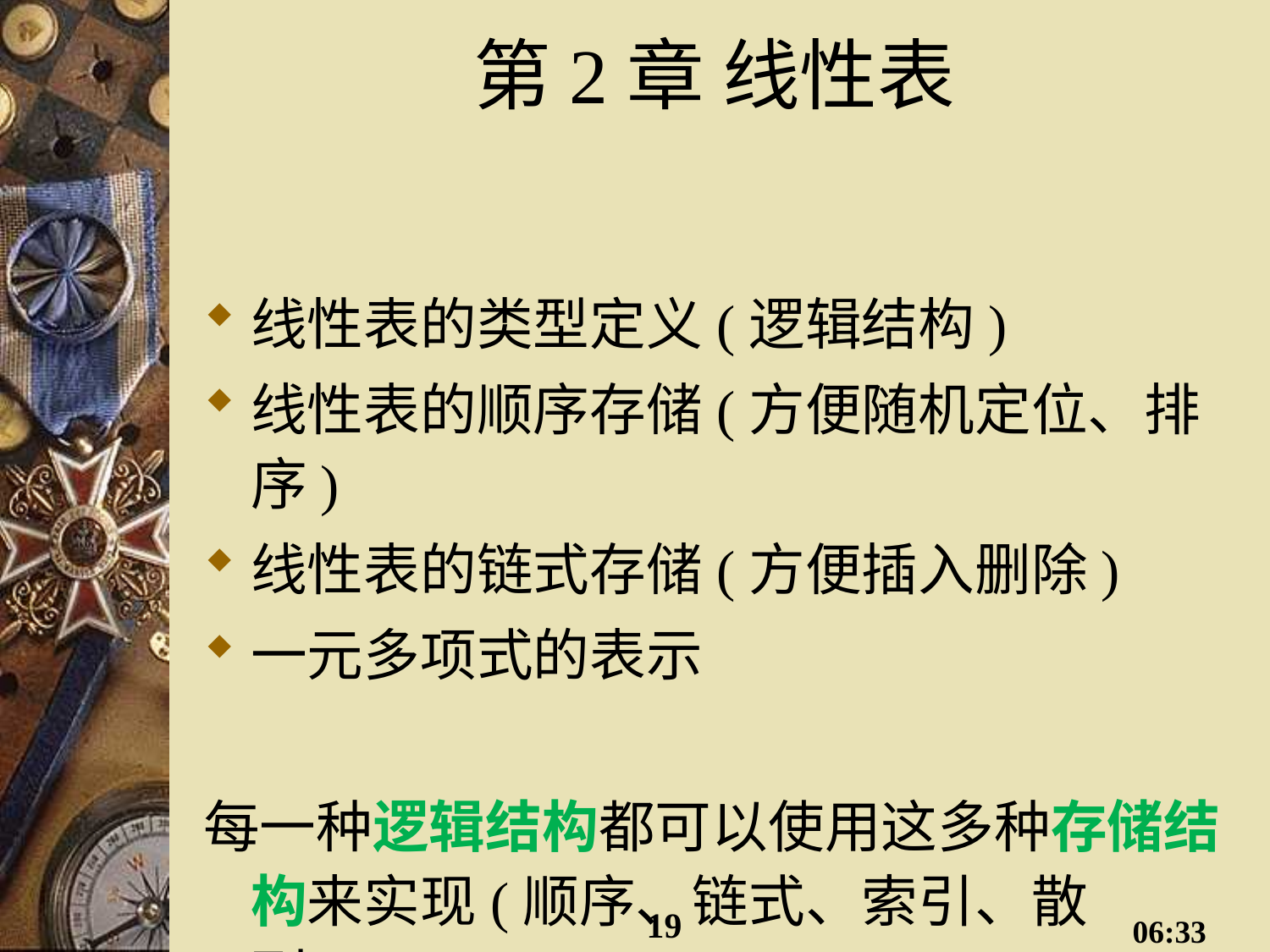

# 第2章 线性表
线性表的类型定义(逻辑结构)
线性表的顺序存储(方便随机定位、排序)
线性表的链式存储(方便插入删除)
一元多项式的表示

每一种逻辑结构都可以使用这多种存储结构来实现(顺序、链式、索引、散列)，
     关键：针对不同的应用，算法效率不同。